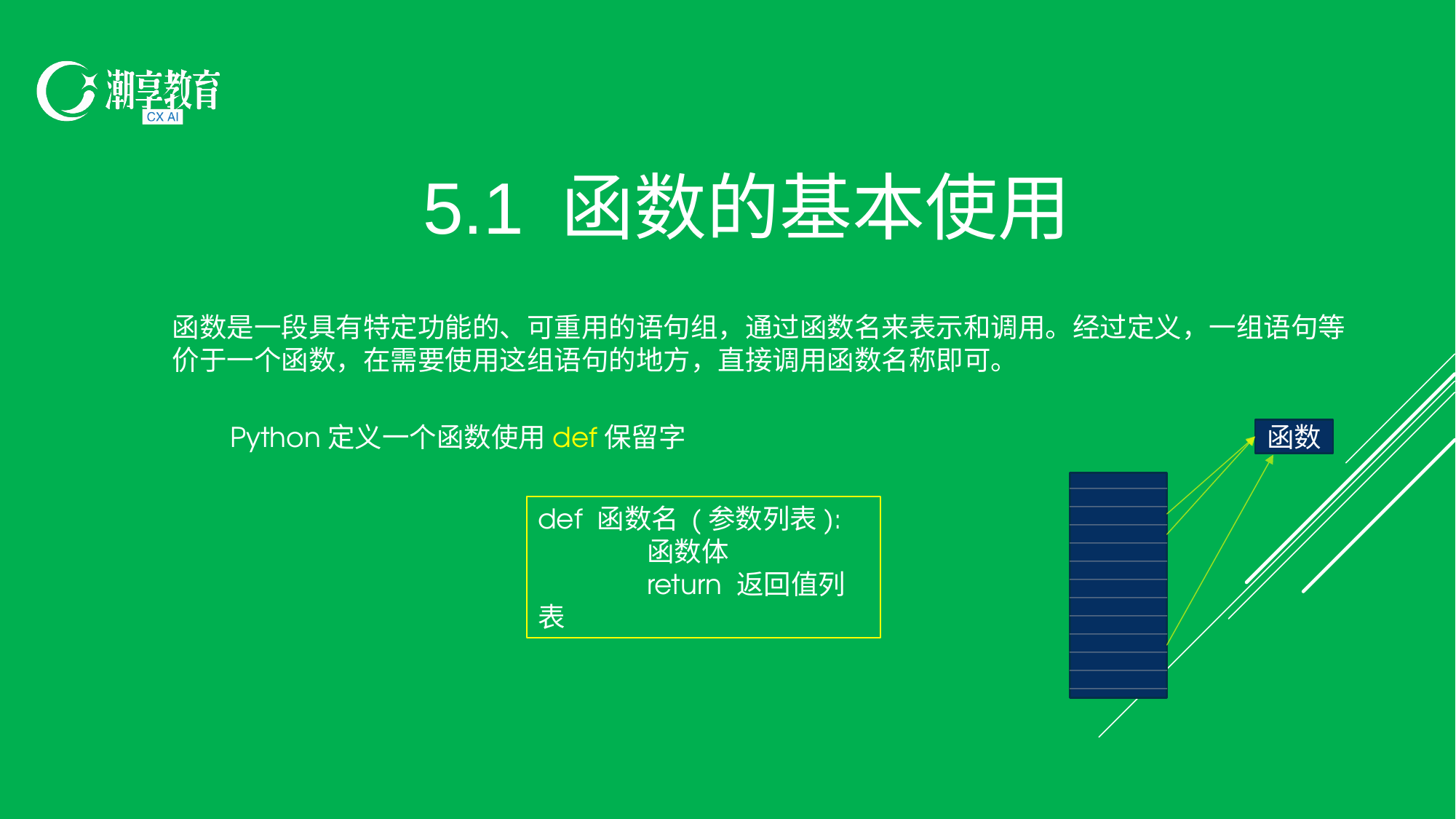

5.1 函数的基本使用
函数是一段具有特定功能的、可重用的语句组，通过函数名来表示和调用。经过定义，一组语句等价于一个函数，在需要使用这组语句的地方，直接调用函数名称即可。
Python定义一个函数使用def保留字
函数

def 函数名 (参数列表):
	函数体
	return 返回值列表